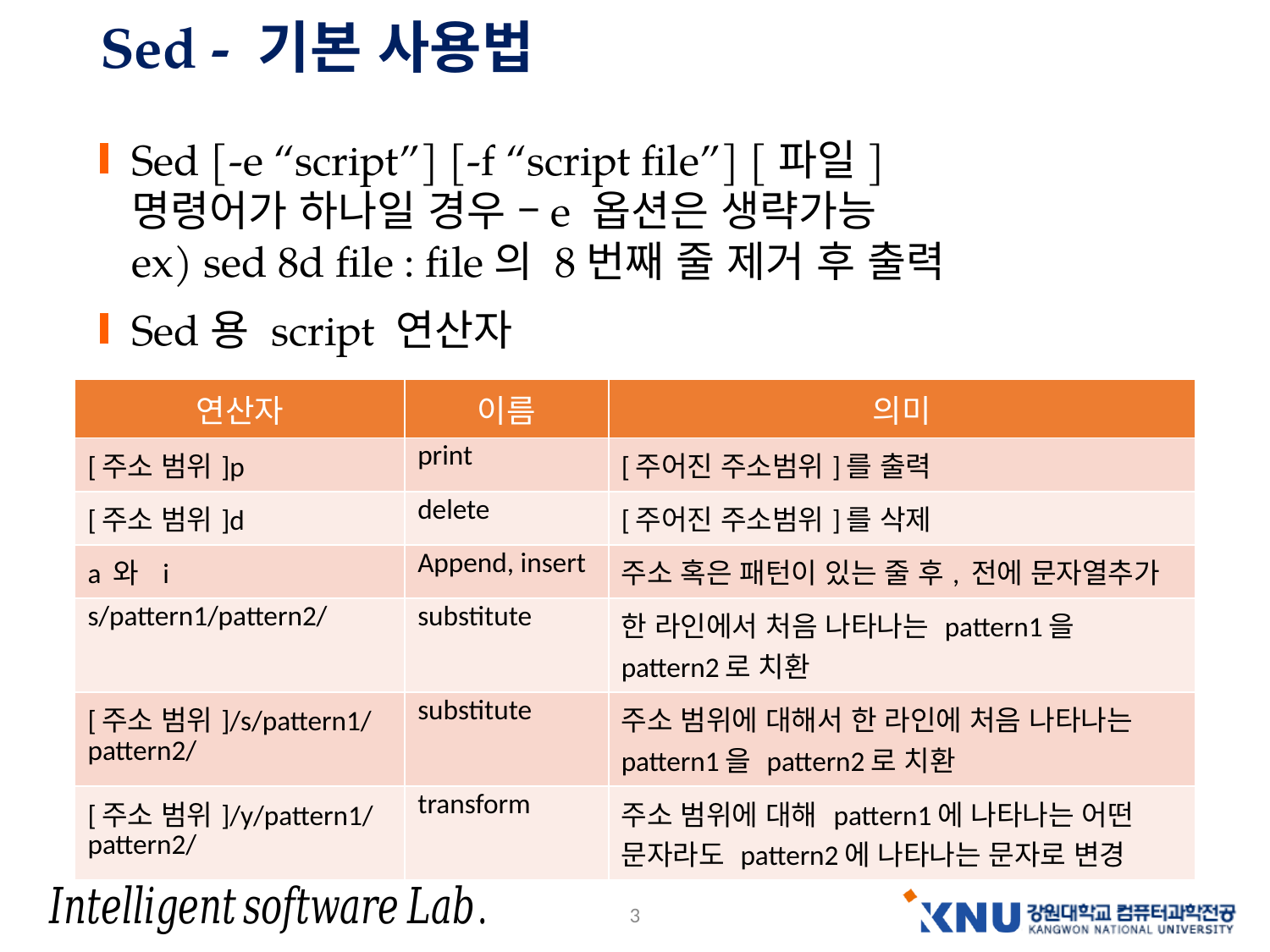

# Sed - 기본 사용법
Sed [-e “script”] [-f “script file”] [파일]
명령어가 하나일 경우 –e 옵션은 생략가능
ex) sed 8d file : file의 8번째 줄 제거 후 출력
Sed용 script 연산자
| 연산자 | 이름 | 의미 |
| --- | --- | --- |
| [주소 범위]p | print | [주어진 주소범위]를 출력 |
| [주소 범위]d | delete | [주어진 주소범위]를 삭제 |
| a 와 i | Append, insert | 주소 혹은 패턴이 있는 줄 후, 전에 문자열추가 |
| s/pattern1/pattern2/ | substitute | 한 라인에서 처음 나타나는 pattern1을 pattern2로 치환 |
| [주소 범위]/s/pattern1/pattern2/ | substitute | 주소 범위에 대해서 한 라인에 처음 나타나는 pattern1을 pattern2로 치환 |
| [주소 범위]/y/pattern1/pattern2/ | transform | 주소 범위에 대해 pattern1에 나타나는 어떤 문자라도 pattern2에 나타나는 문자로 변경 |